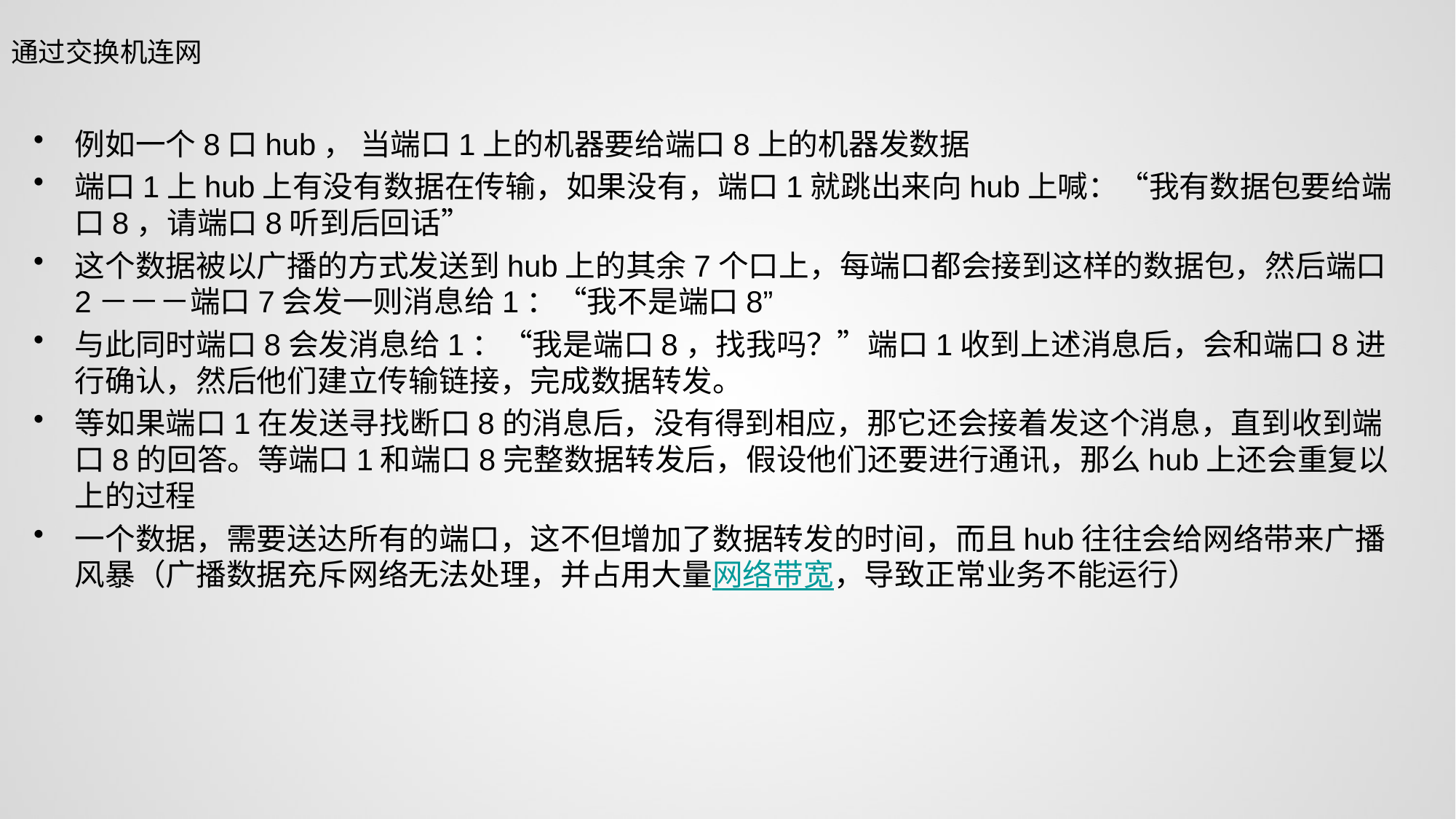

通过交换机连网
例如一个8口hub， 当端口1上的机器要给端口8上的机器发数据
端口1上hub上有没有数据在传输，如果没有，端口1就跳出来向hub上喊：“我有数据包要给端口8，请端口8听到后回话”
这个数据被以广播的方式发送到hub上的其余7个口上，每端口都会接到这样的数据包，然后端口2－－－端口7会发一则消息给1：“我不是端口8”
与此同时端口8会发消息给1：“我是端口8，找我吗？”端口1收到上述消息后，会和端口8进行确认，然后他们建立传输链接，完成数据转发。
等如果端口1在发送寻找断口8的消息后，没有得到相应，那它还会接着发这个消息，直到收到端口8的回答。等端口1和端口8完整数据转发后，假设他们还要进行通讯，那么hub上还会重复以上的过程
一个数据，需要送达所有的端口，这不但增加了数据转发的时间，而且hub往往会给网络带来广播风暴（广播数据充斥网络无法处理，并占用大量网络带宽，导致正常业务不能运行）